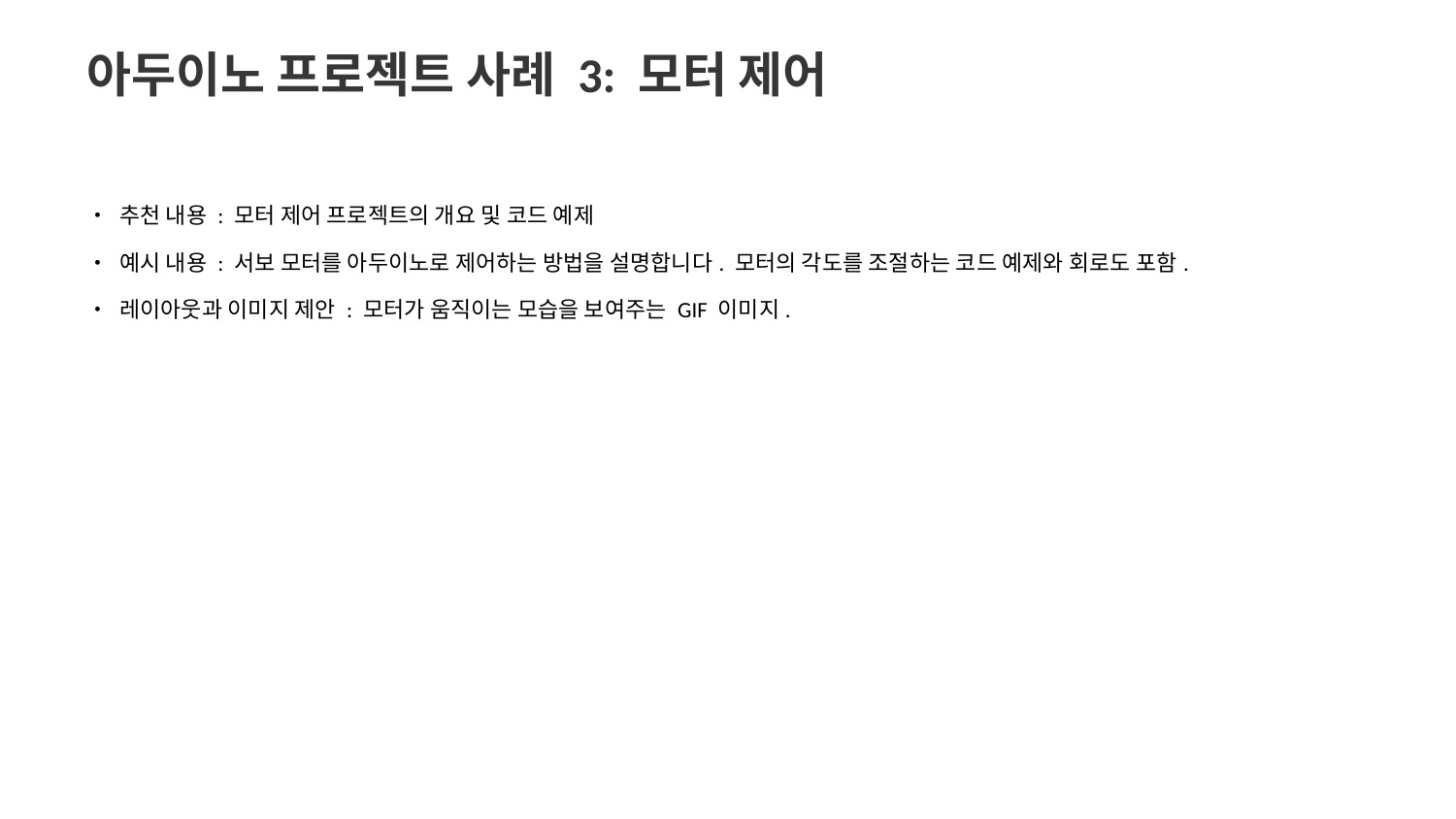

아두이노 프로젝트 사례 3: 모터 제어
• 추천 내용 : 모터 제어 프로젝트의 개요 및 코드 예제
• 예시 내용 : 서보 모터를 아두이노로 제어하는 방법을 설명합니다. 모터의 각도를 조절하는 코드 예제와 회로도 포함.
• 레이아웃과 이미지 제안 : 모터가 움직이는 모습을 보여주는 GIF 이미지.